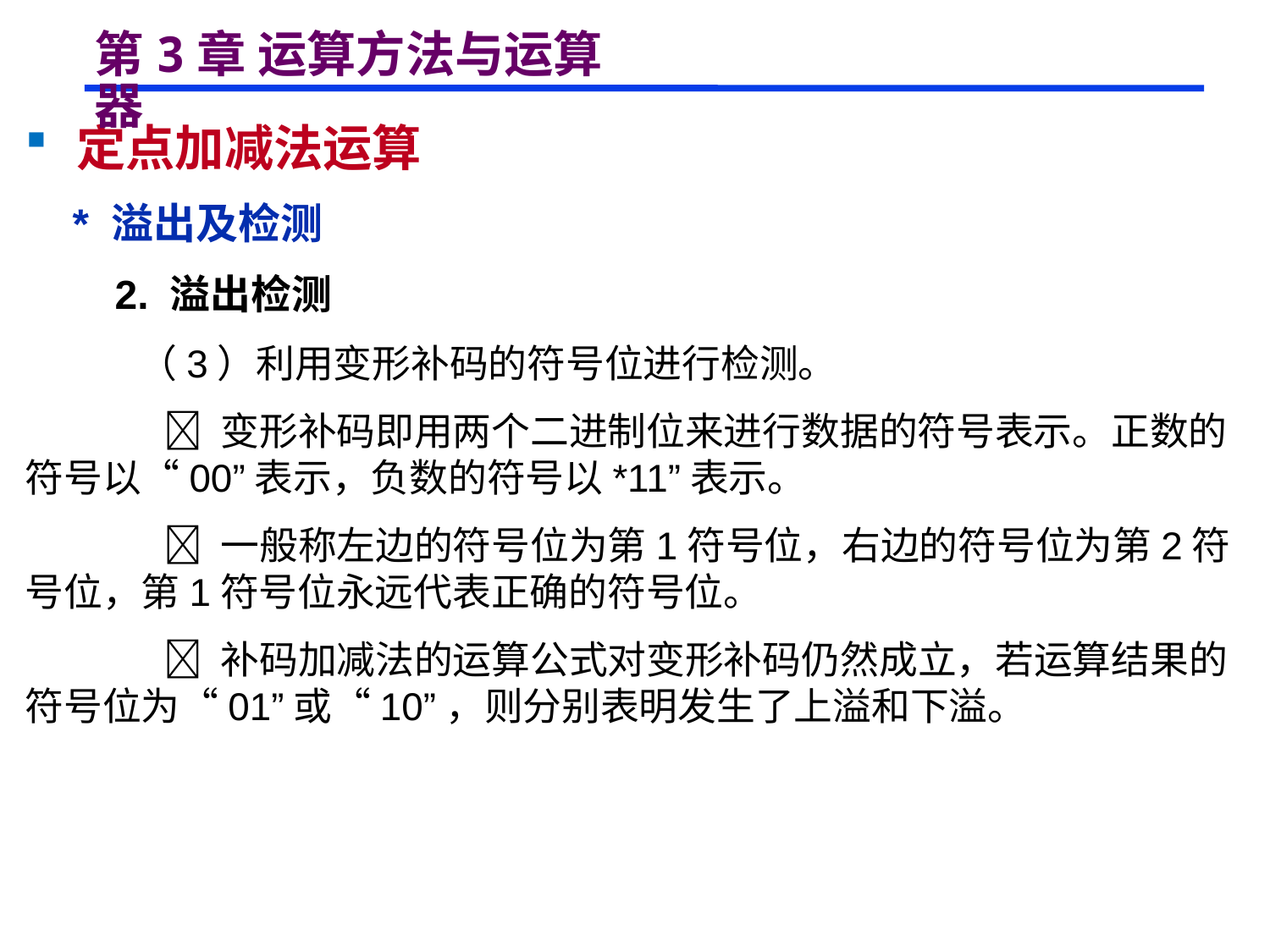

# 第3章 运算方法与运算器
 定点加减法运算
    * 溢出及检测
        2. 溢出检测
            （3）利用变形补码的符号位进行检测。
                • 变形补码即用两个二进制位来进行数据的符号表示。正数的符号以“00”表示，负数的符号以*11”表示。
                • 一般称左边的符号位为第1符号位，右边的符号位为第2符号位，第1符号位永远代表正确的符号位。
                • 补码加减法的运算公式对变形补码仍然成立，若运算结果的符号位为“01”或“10”，则分别表明发生了上溢和下溢。